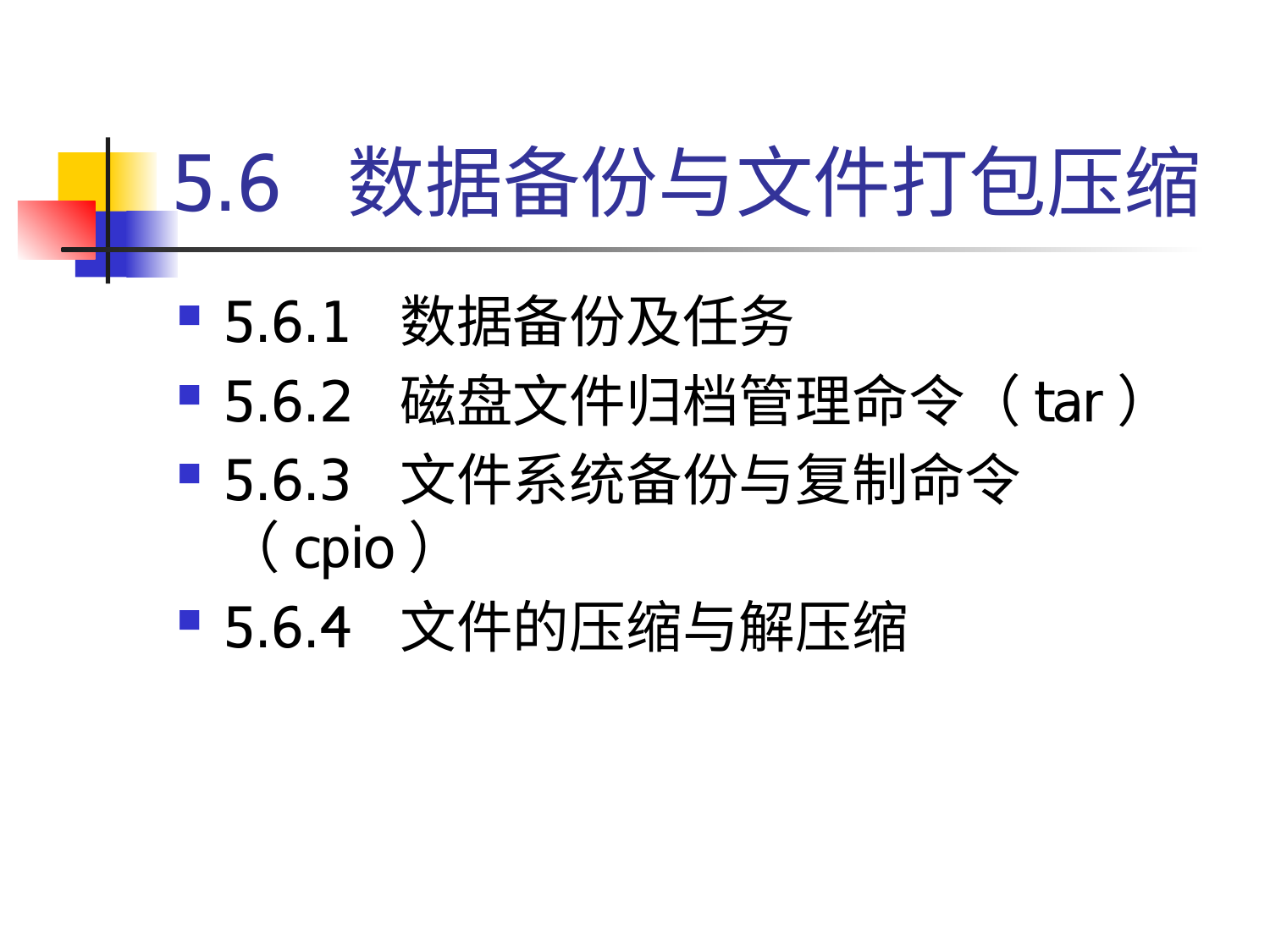

# 5.6  数据备份与文件打包压缩
5.6.1  数据备份及任务
5.6.2  磁盘文件归档管理命令（tar）
5.6.3  文件系统备份与复制命令（cpio）
5.6.4  文件的压缩与解压缩